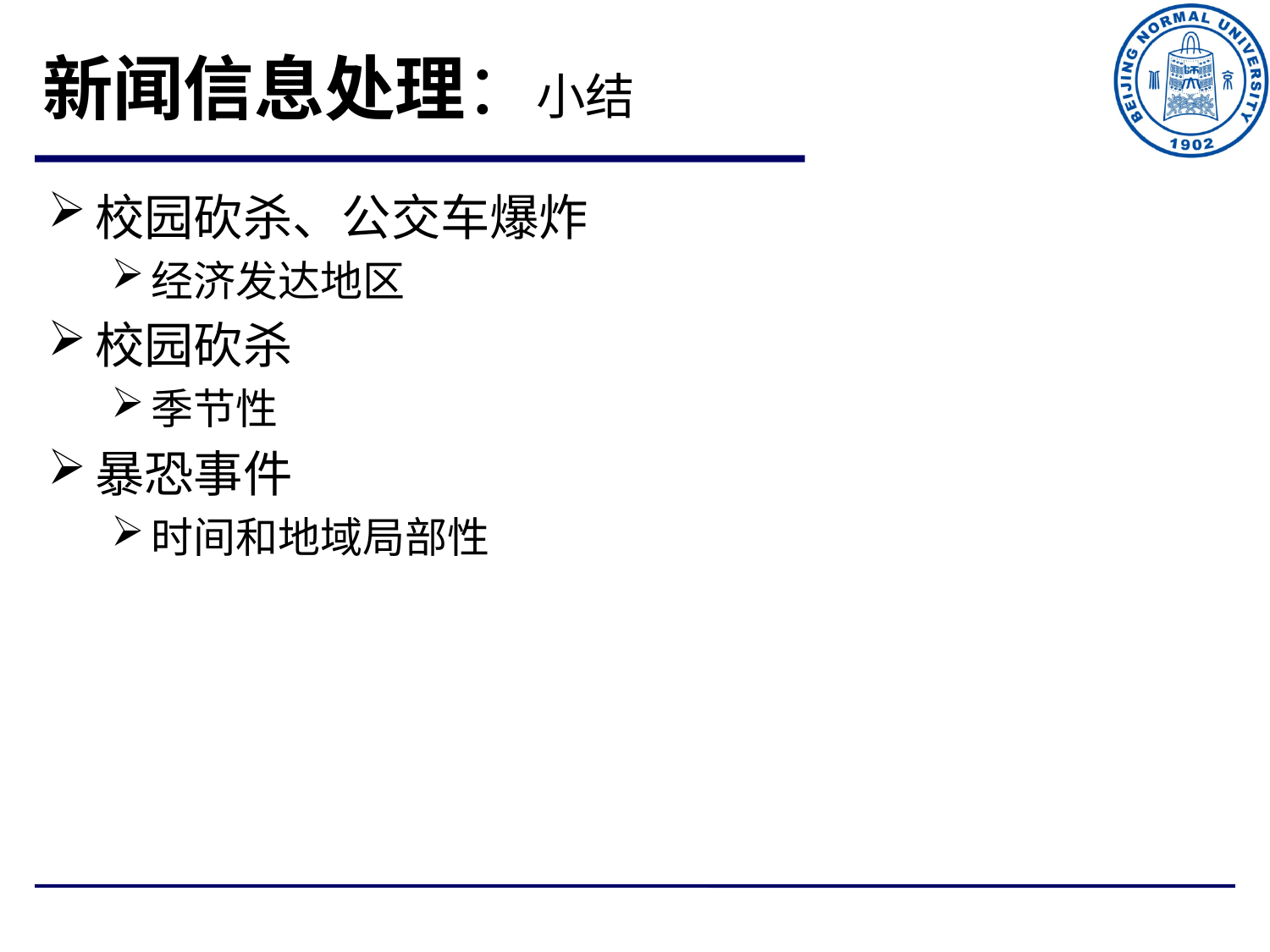

新闻信息处理：小结
校园砍杀、公交车爆炸
经济发达地区
校园砍杀
季节性
暴恐事件
时间和地域局部性